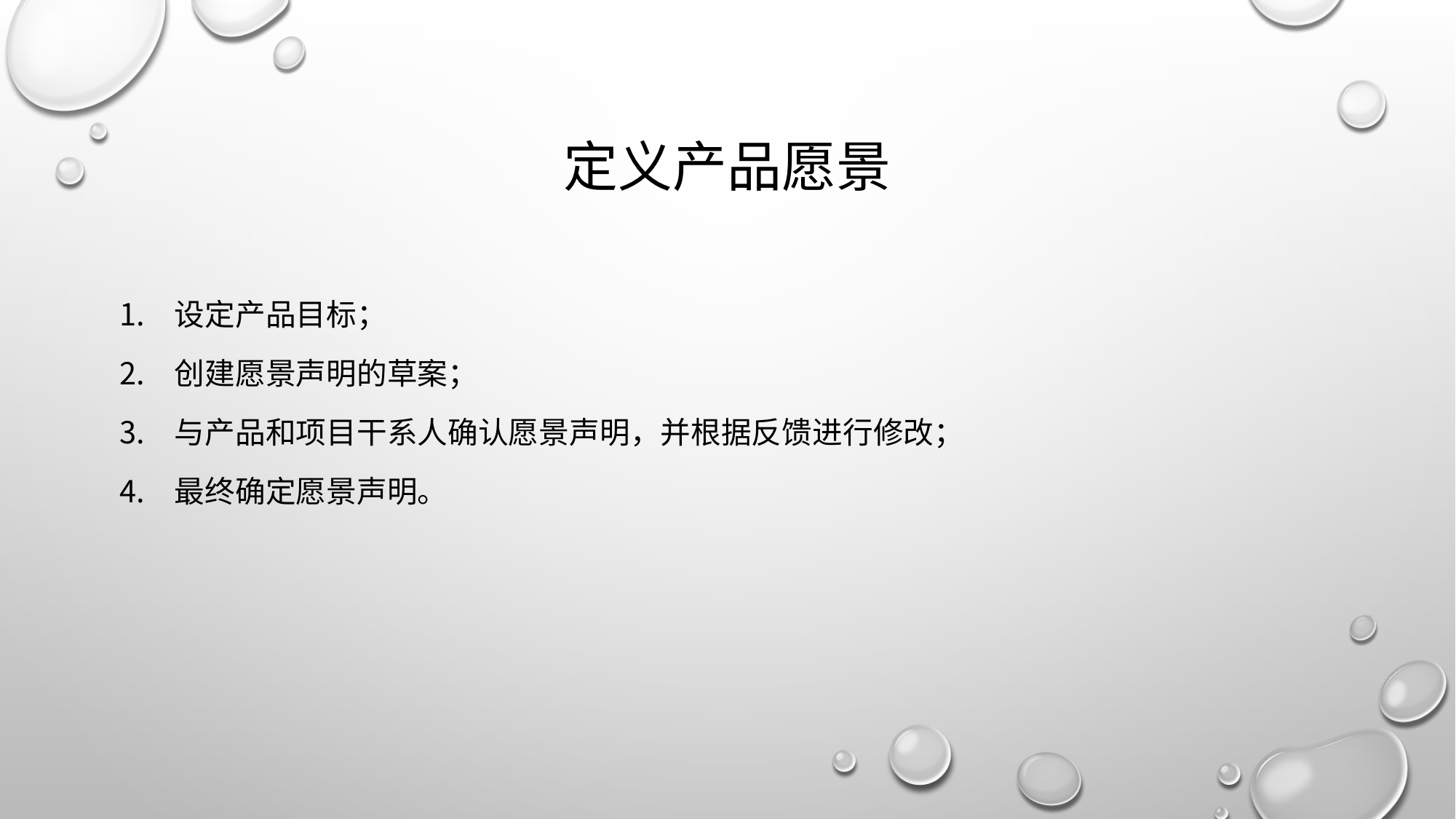

# 定义产品愿景
设定产品目标；
创建愿景声明的草案；
与产品和项目干系人确认愿景声明，并根据反馈进行修改；
最终确定愿景声明。